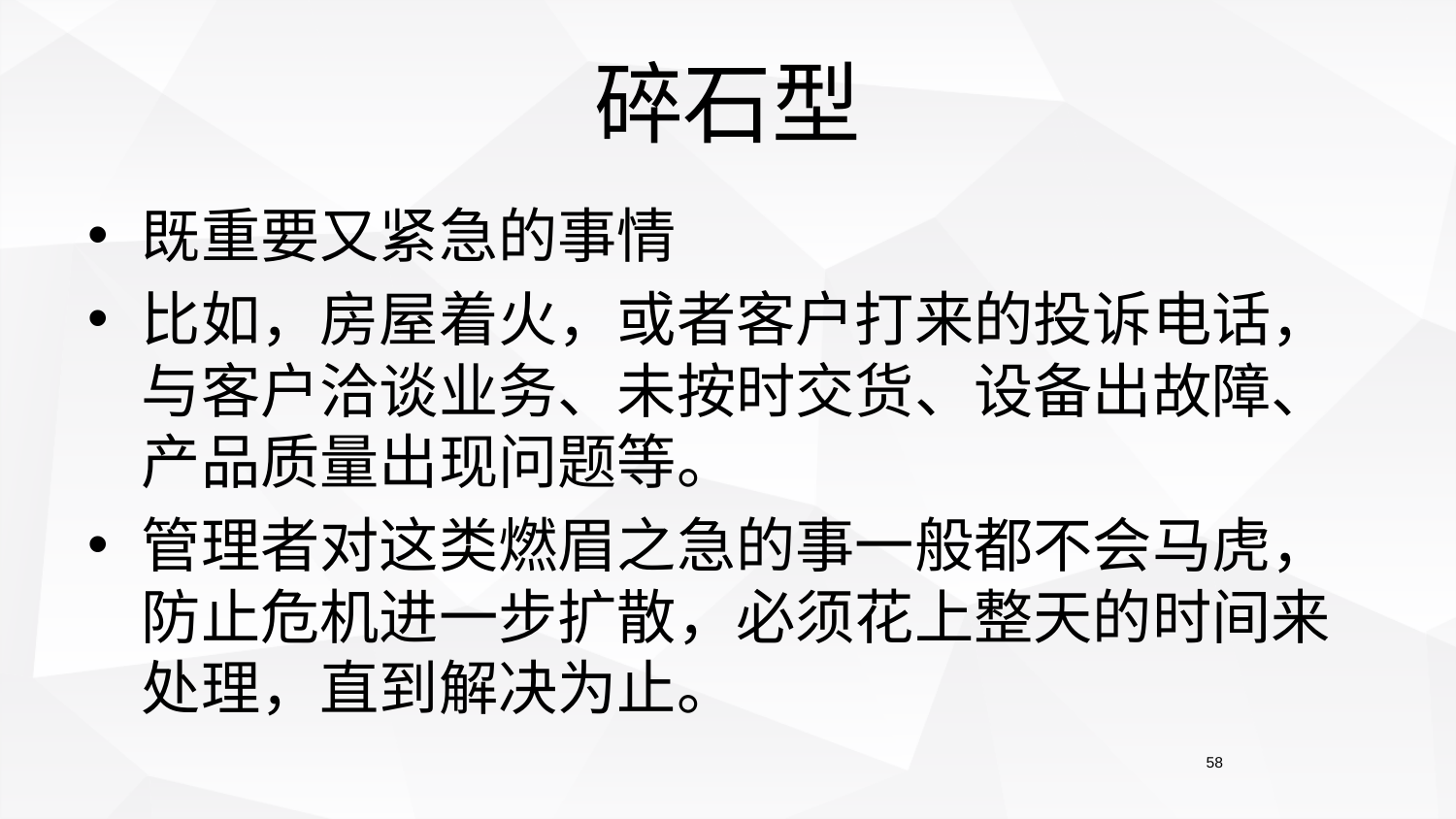

# 碎石型
既重要又紧急的事情
比如，房屋着火，或者客户打来的投诉电话，与客户洽谈业务、未按时交货、设备出故障、产品质量出现问题等。
管理者对这类燃眉之急的事一般都不会马虎，防止危机进一步扩散，必须花上整天的时间来处理，直到解决为止。
58